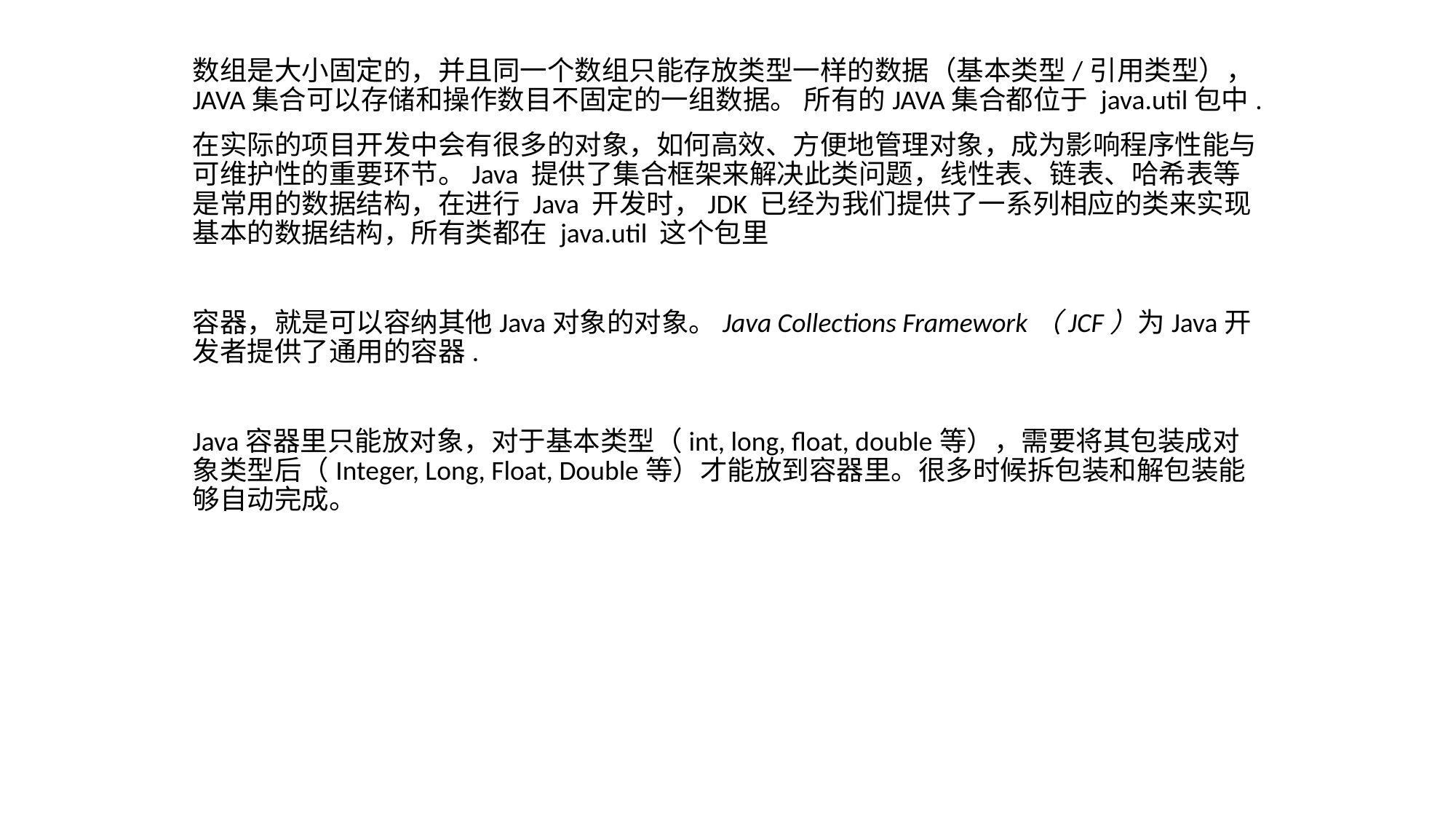

数组是大小固定的，并且同一个数组只能存放类型一样的数据（基本类型/引用类型），JAVA集合可以存储和操作数目不固定的一组数据。 所有的JAVA集合都位于 java.util包中.
在实际的项目开发中会有很多的对象，如何高效、方便地管理对象，成为影响程序性能与可维护性的重要环节。Java 提供了集合框架来解决此类问题，线性表、链表、哈希表等是常用的数据结构，在进行 Java 开发时，JDK 已经为我们提供了一系列相应的类来实现基本的数据结构，所有类都在 java.util 这个包里

容器，就是可以容纳其他Java对象的对象。Java Collections Framework（JCF）为Java开发者提供了通用的容器.

Java容器里只能放对象，对于基本类型（int, long, float, double等），需要将其包装成对象类型后（Integer, Long, Float, Double等）才能放到容器里。很多时候拆包装和解包装能够自动完成。